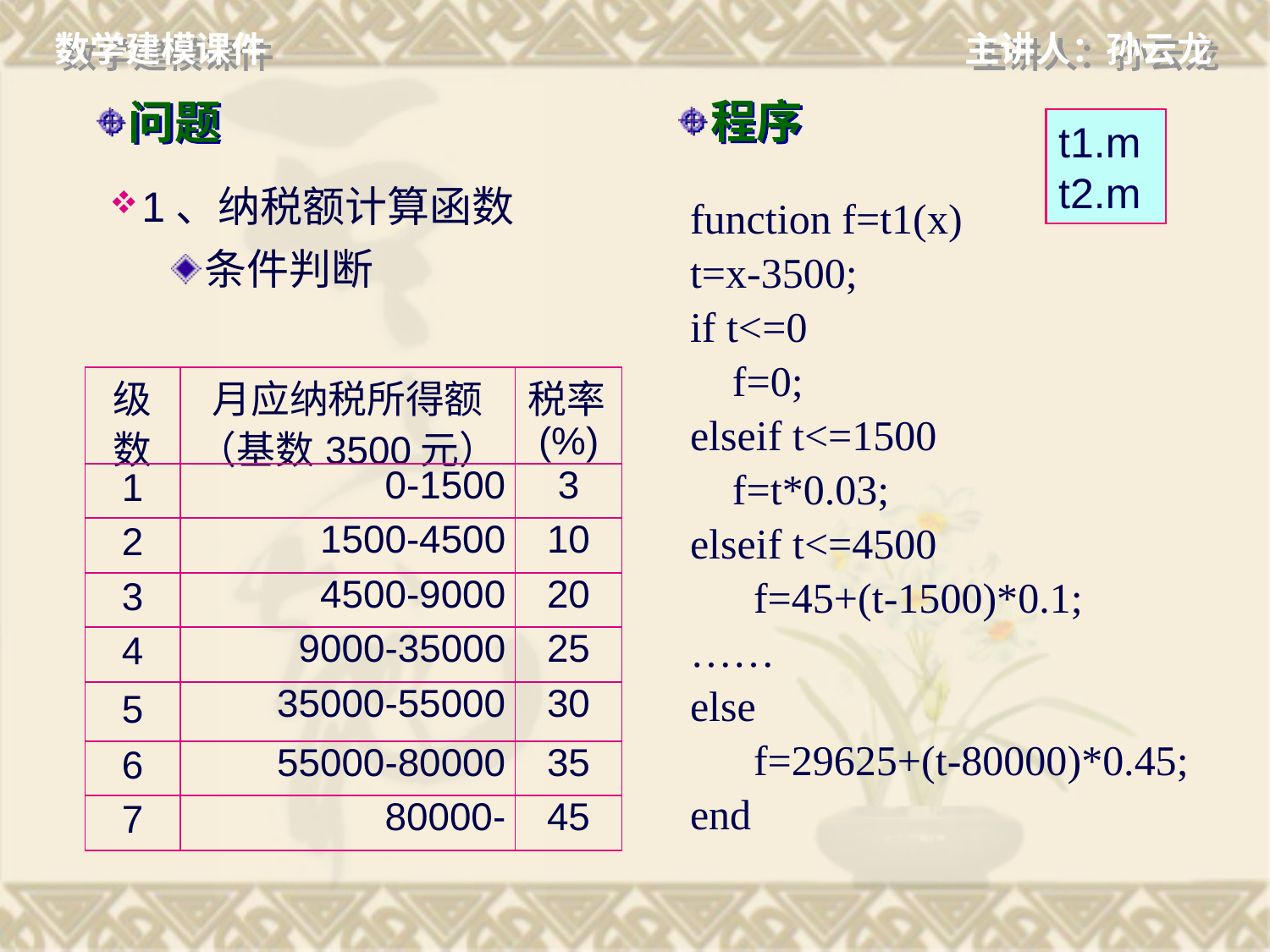

程序
# 问题
t1.m
t2.m
1、纳税额计算函数
条件判断
function f=t1(x)
t=x-3500;
if t<=0
    f=0;
elseif t<=1500
    f=t*0.03;
elseif t<=4500
      f=45+(t-1500)*0.1;
……
else
      f=29625+(t-80000)*0.45;
end
| 级数 | 月应纳税所得额 （基数3500元） | 税率(%) |
| --- | --- | --- |
| 1 | 0-1500 | 3 |
| 2 | 1500-4500 | 10 |
| 3 | 4500-9000 | 20 |
| 4 | 9000-35000 | 25 |
| 5 | 35000-55000 | 30 |
| 6 | 55000-80000 | 35 |
| 7 | 80000- | 45 |